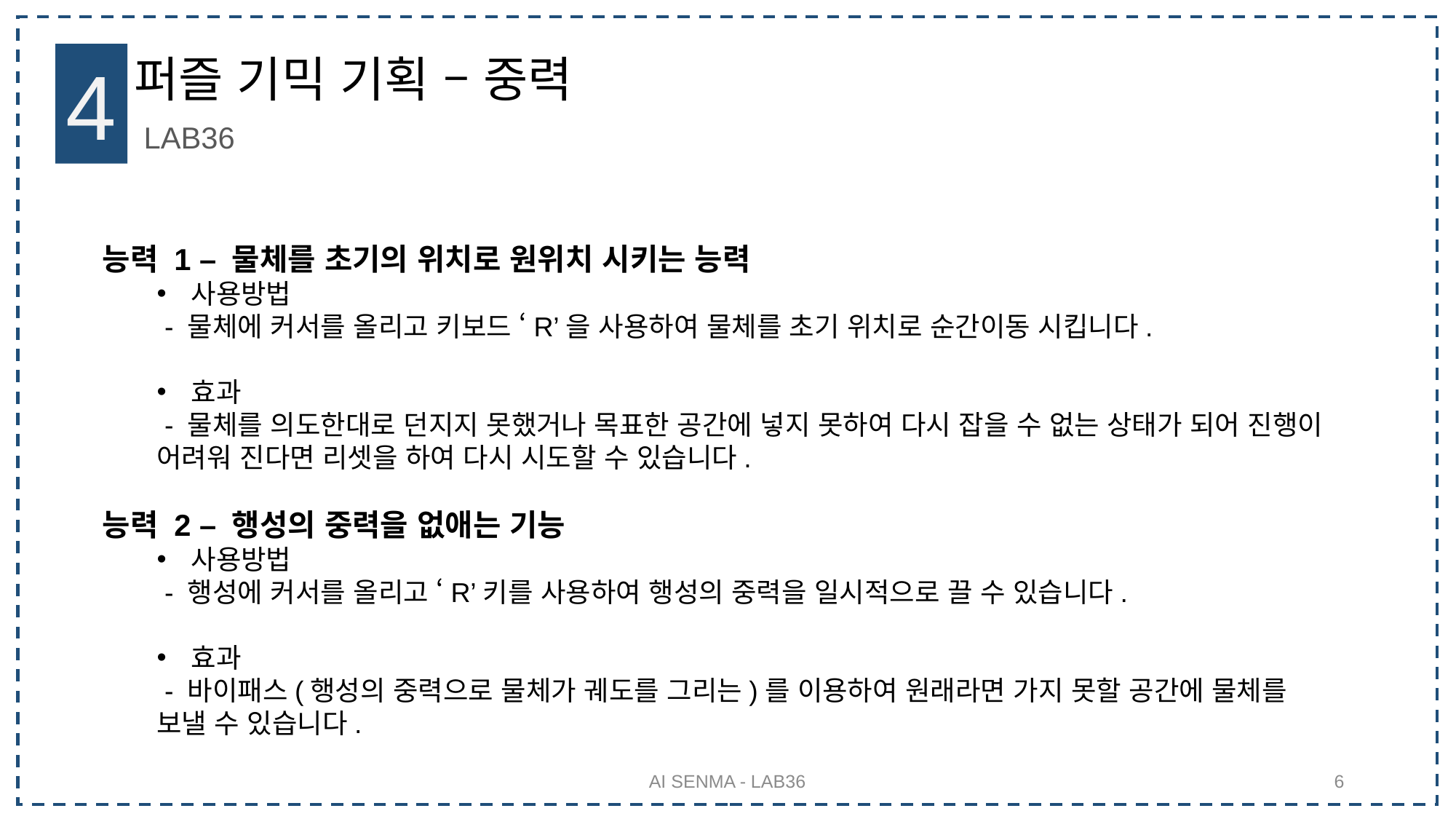

4
퍼즐 기믹 기획 – 중력
LAB36
능력 1 – 물체를 초기의 위치로 원위치 시키는 능력
사용방법
 - 물체에 커서를 올리고 키보드 ‘R’을 사용하여 물체를 초기 위치로 순간이동 시킵니다.

효과
 - 물체를 의도한대로 던지지 못했거나 목표한 공간에 넣지 못하여 다시 잡을 수 없는 상태가 되어 진행이 어려워 진다면 리셋을 하여 다시 시도할 수 있습니다.

능력 2 – 행성의 중력을 없애는 기능
사용방법
 - 행성에 커서를 올리고 ‘R’키를 사용하여 행성의 중력을 일시적으로 끌 수 있습니다.

효과
 - 바이패스(행성의 중력으로 물체가 궤도를 그리는)를 이용하여 원래라면 가지 못할 공간에 물체를 보낼 수 있습니다.
AI SENMA - LAB36
6